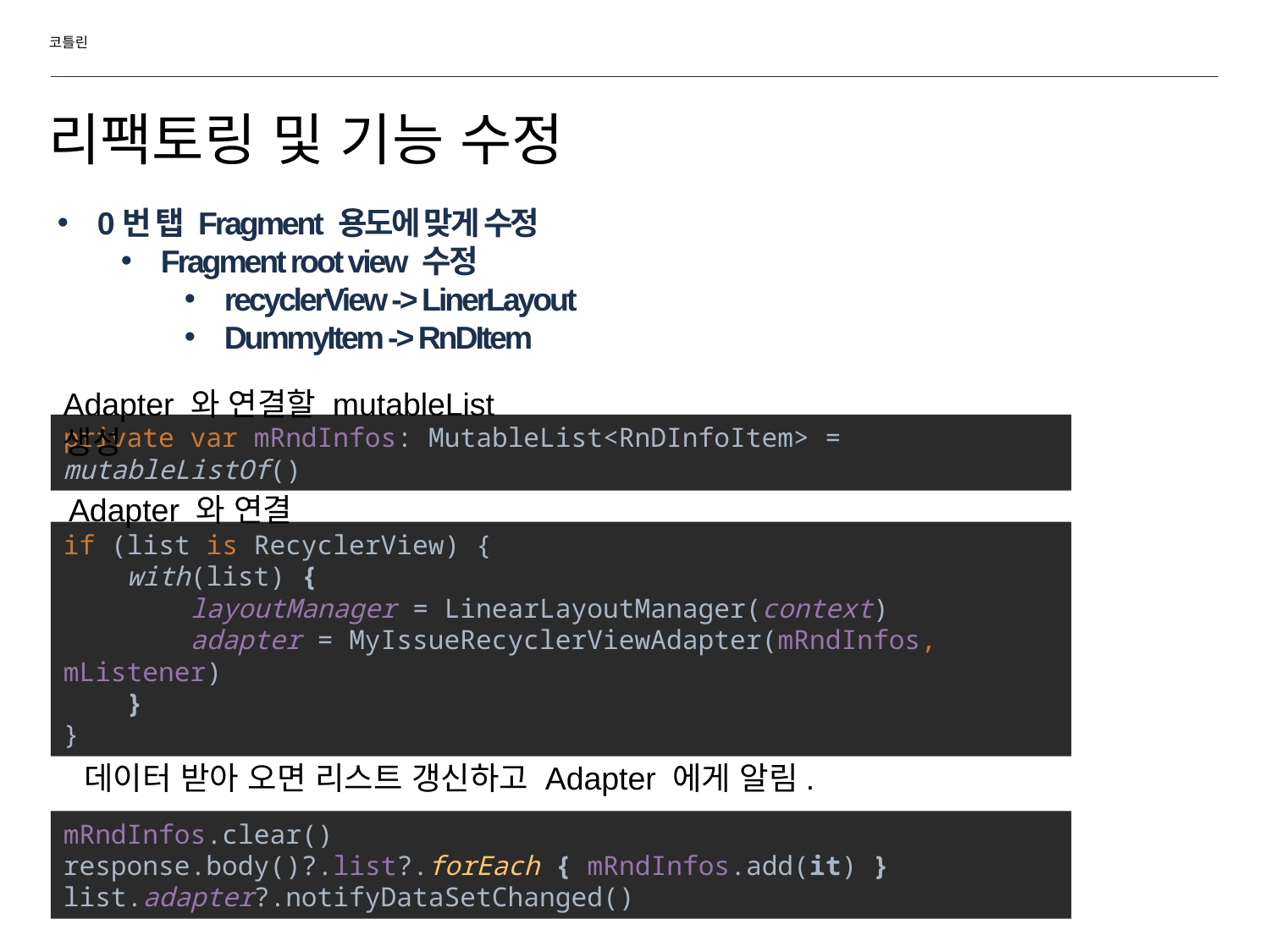

코틀린
# 리팩토링 및 기능 수정
0번 탭 Fragment 용도에 맞게 수정
Fragment root view 수정
recyclerView -> LinerLayout
DummyItem -> RnDItem

Adapter 와 연결할 mutableList 생성
private var mRndInfos: MutableList<RnDInfoItem> = mutableListOf()
Adapter 와 연결
if (list is RecyclerView) {
    with(list) {
        layoutManager = LinearLayoutManager(context)
        adapter = MyIssueRecyclerViewAdapter(mRndInfos, mListener)
    }
}
데이터 받아 오면 리스트 갱신하고 Adapter 에게 알림.
mRndInfos.clear()
response.body()?.list?.forEach { mRndInfos.add(it) }
list.adapter?.notifyDataSetChanged()